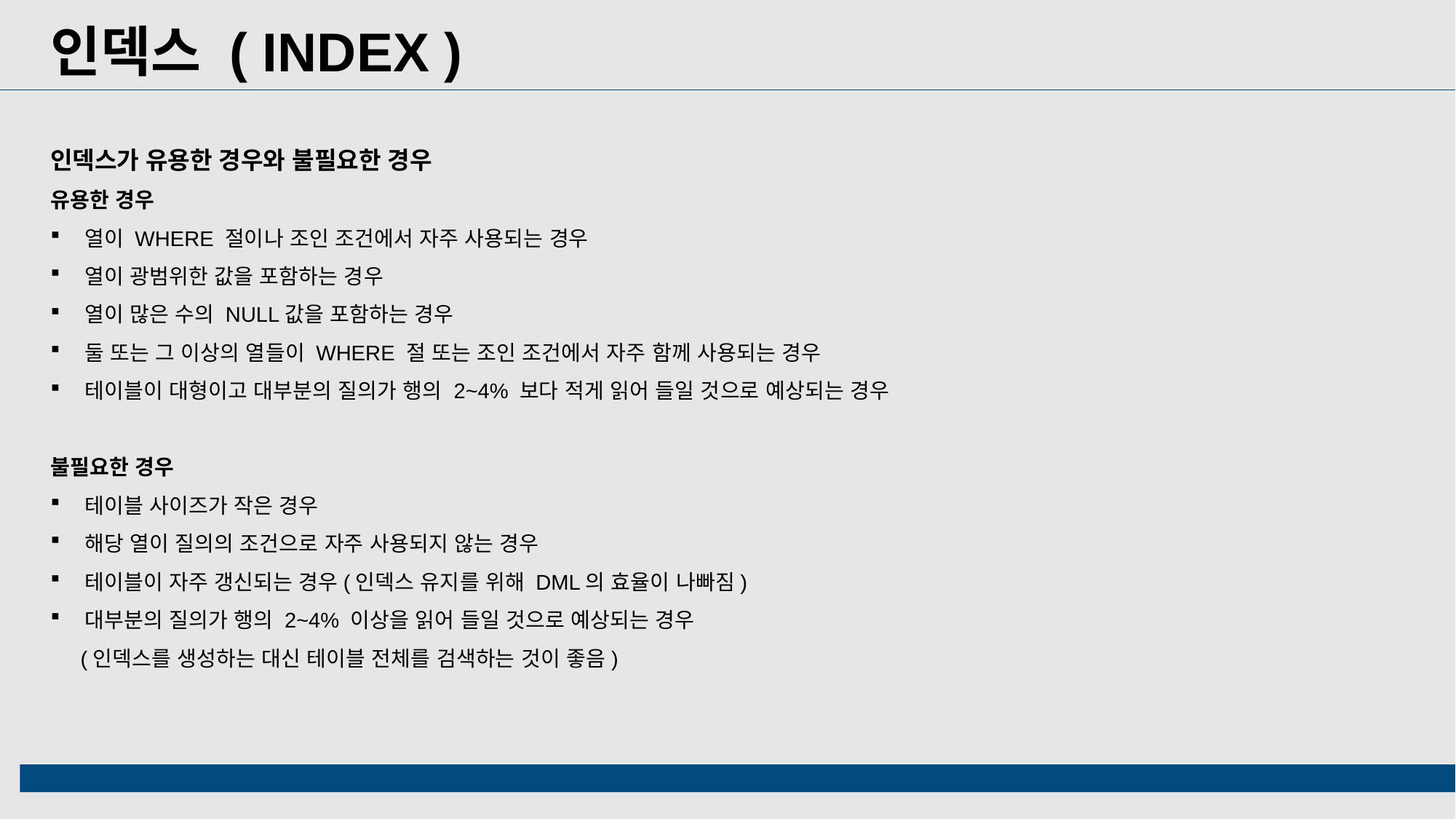

인덱스 ( INDEX )
인덱스가 유용한 경우와 불필요한 경우
유용한 경우
열이 WHERE 절이나 조인 조건에서 자주 사용되는 경우
열이 광범위한 값을 포함하는 경우
열이 많은 수의 NULL값을 포함하는 경우
둘 또는 그 이상의 열들이 WHERE 절 또는 조인 조건에서 자주 함께 사용되는 경우
테이블이 대형이고 대부분의 질의가 행의 2~4% 보다 적게 읽어 들일 것으로 예상되는 경우

불필요한 경우
테이블 사이즈가 작은 경우
해당 열이 질의의 조건으로 자주 사용되지 않는 경우
테이블이 자주 갱신되는 경우(인덱스 유지를 위해 DML의 효율이 나빠짐)
대부분의 질의가 행의 2~4% 이상을 읽어 들일 것으로 예상되는 경우
     (인덱스를 생성하는 대신 테이블 전체를 검색하는 것이 좋음)